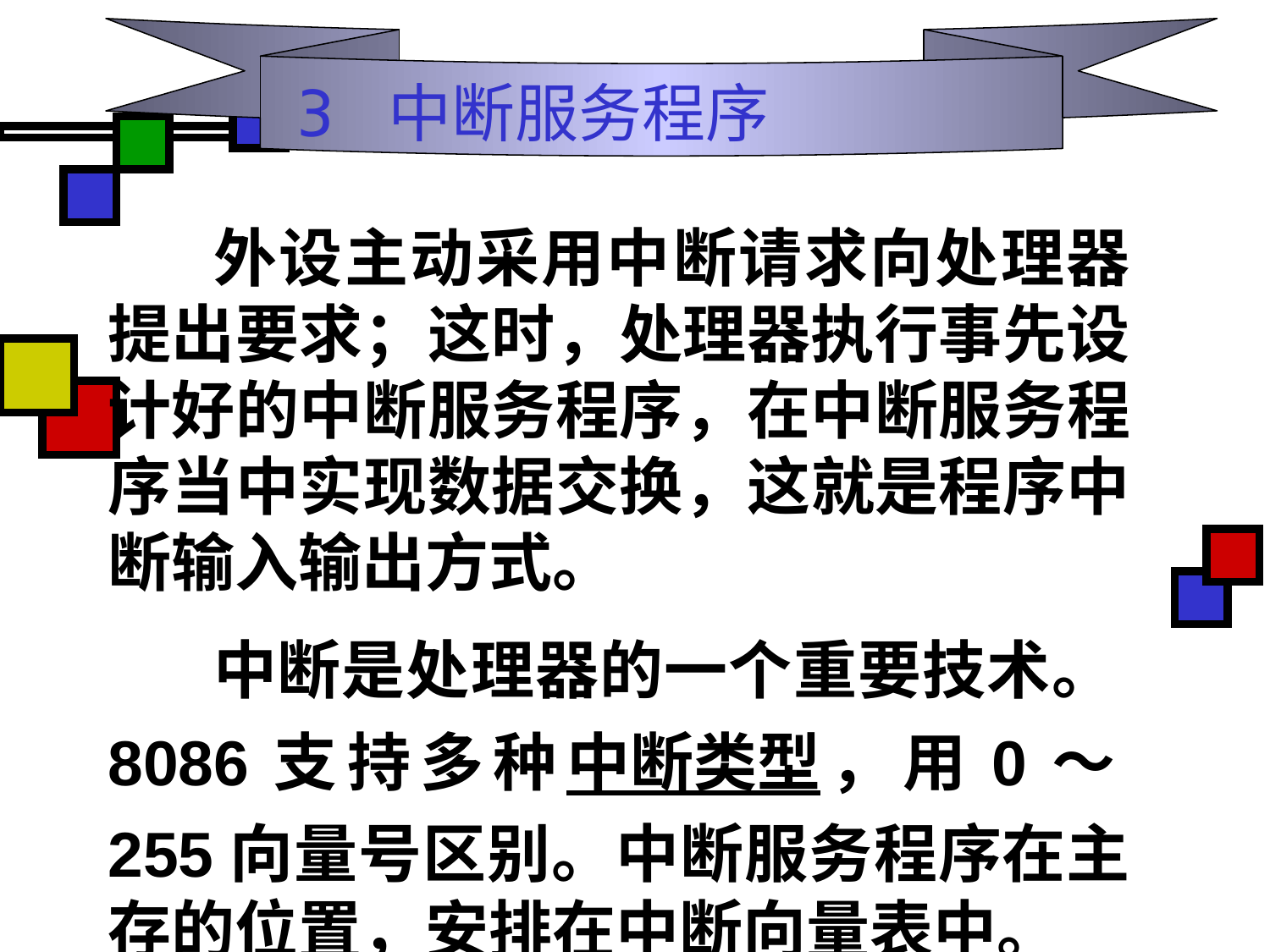

# 3  中断服务程序
外设主动采用中断请求向处理器提出要求；这时，处理器执行事先设计好的中断服务程序，在中断服务程序当中实现数据交换，这就是程序中断输入输出方式。
中断是处理器的一个重要技术。8086支持多种中断类型，用0～255向量号区别。中断服务程序在主存的位置，安排在中断向量表中。
对程序员来说，关键是编写中断服务程序；让我们由浅而深逐渐展开。